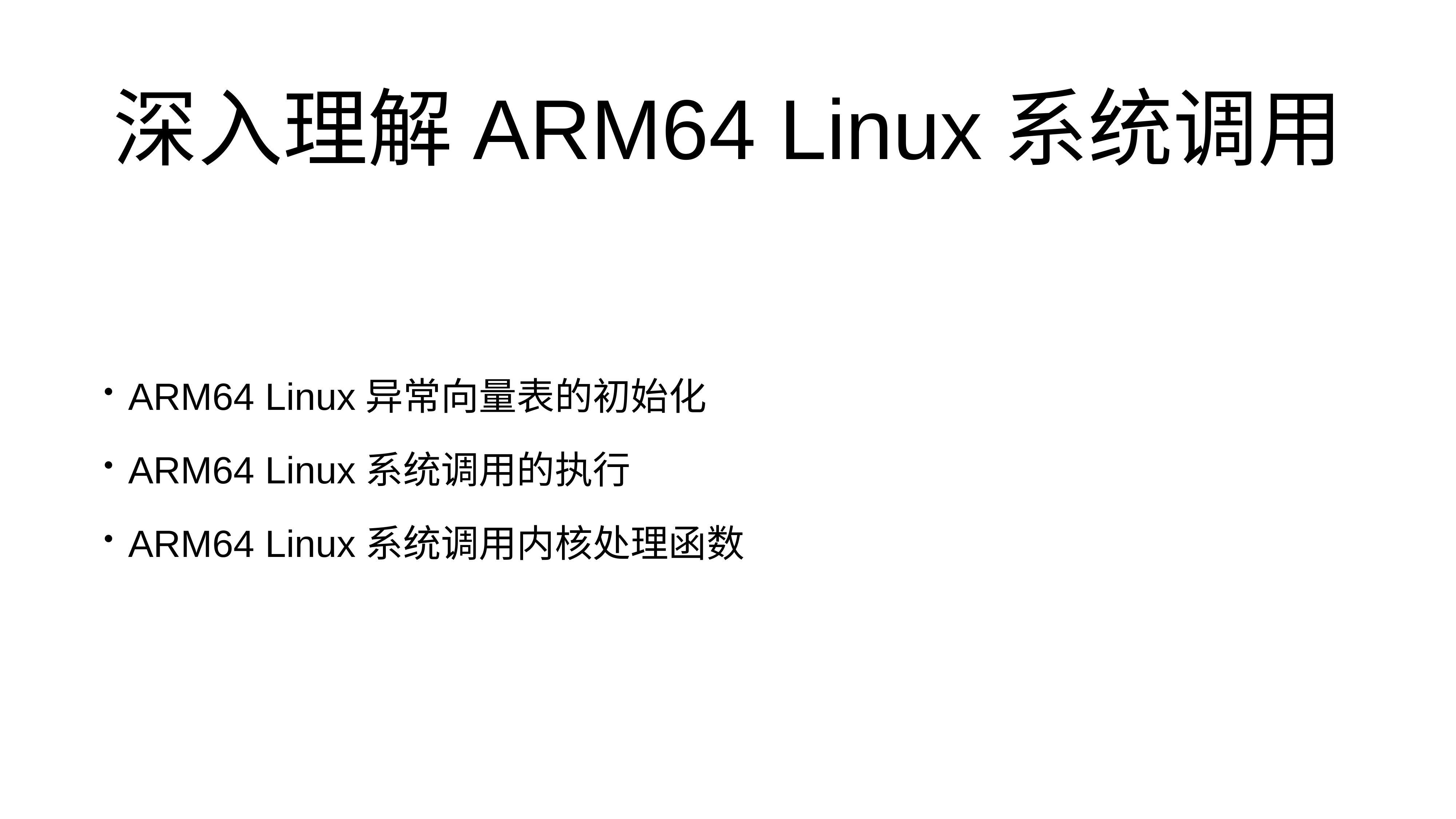

# 深入理解ARM64 Linux系统调用
ARM64 Linux异常向量表的初始化
ARM64 Linux系统调用的执行
ARM64 Linux系统调用内核处理函数